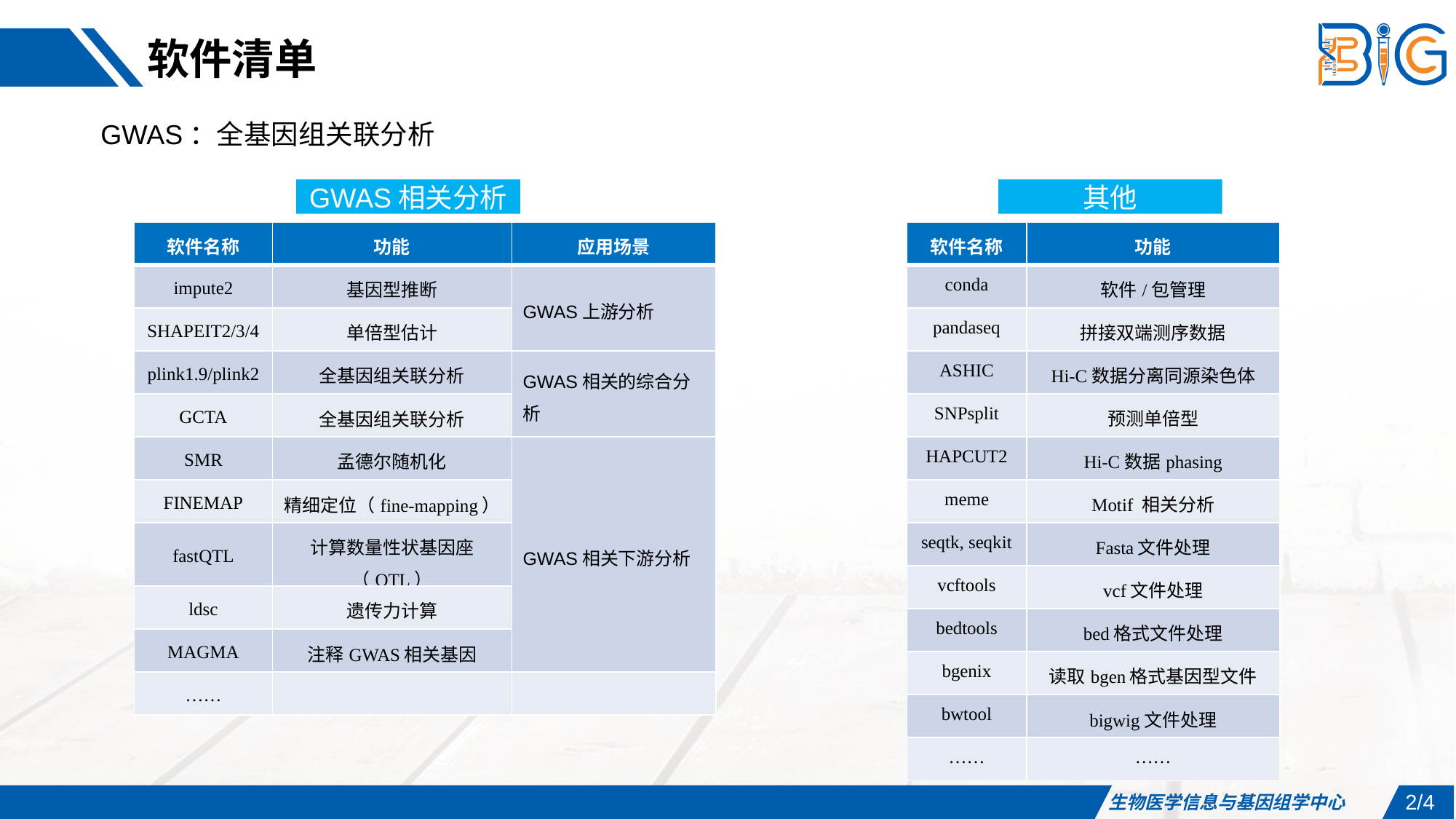

软件清单
GWAS：全基因组关联分析
GWAS相关分析
其他
| 软件名称 | 功能 | 应用场景 |
| --- | --- | --- |
| impute2 | 基因型推断 | GWAS上游分析 |
| SHAPEIT2/3/4 | 单倍型估计 |  |
| plink1.9/plink2 | 全基因组关联分析 | GWAS相关的综合分析 |
| GCTA | 全基因组关联分析 |  |
| SMR | 孟德尔随机化 | GWAS相关下游分析 |
| FINEMAP | 精细定位（fine-mapping） |  |
| fastQTL | 计算数量性状基因座（QTL） |  |
| ldsc | 遗传力计算 |  |
| MAGMA | 注释GWAS相关基因 |  |
| …… |  |  |
| 软件名称 | 功能 |
| --- | --- |
| conda | 软件/包管理 |
| pandaseq | 拼接双端测序数据 |
| ASHIC | Hi-C数据分离同源染色体 |
| SNPsplit | 预测单倍型 |
| HAPCUT2 | Hi-C数据phasing |
| meme | Motif 相关分析 |
| seqtk, seqkit | Fasta文件处理 |
| vcftools | vcf文件处理 |
| bedtools | bed格式文件处理 |
| bgenix | 读取bgen格式基因型文件 |
| bwtool | bigwig文件处理 |
| …… | …… |
2/4